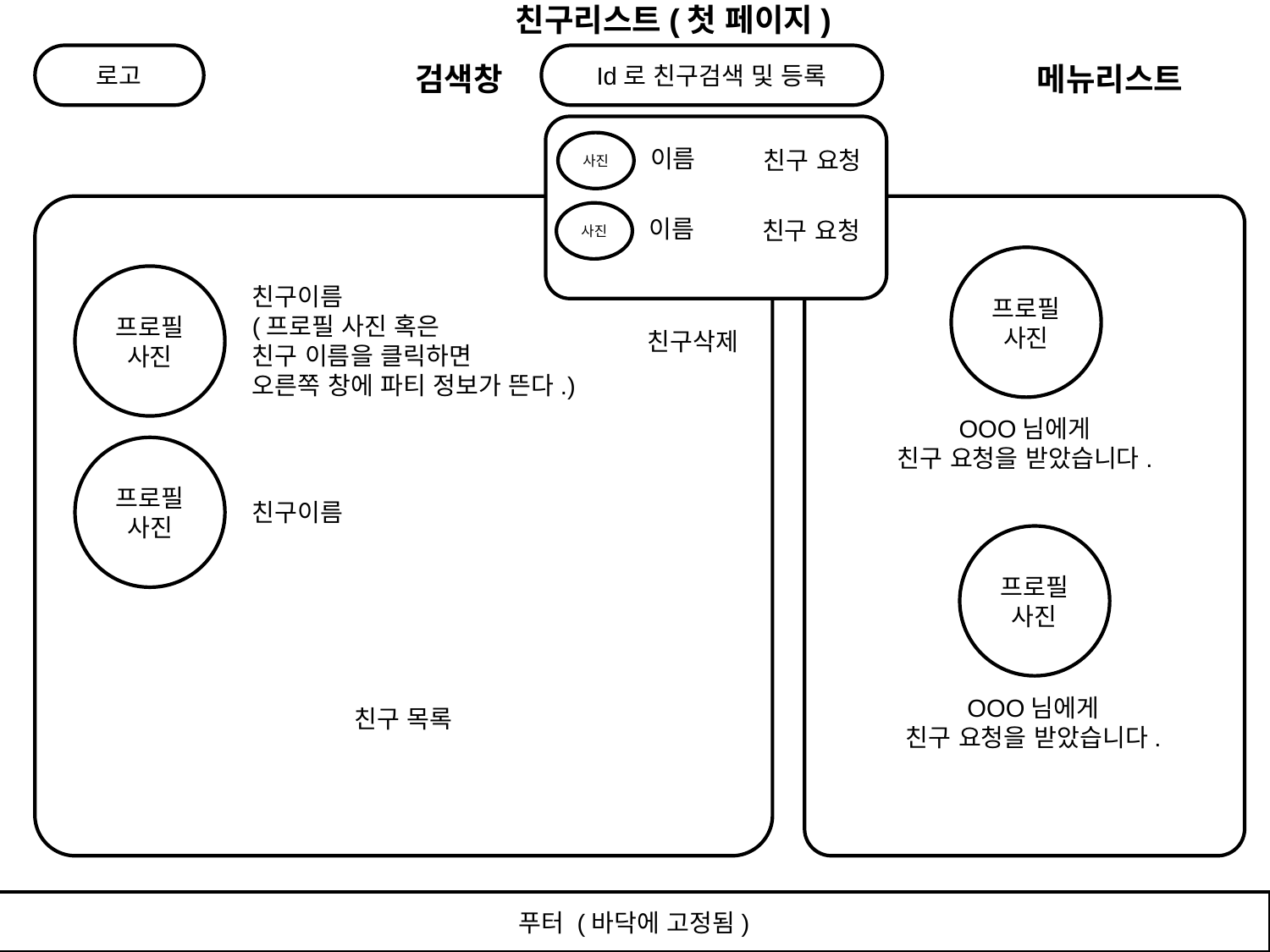

친구리스트(첫 페이지)
로고
Id로 친구검색 및 등록
검색창
메뉴리스트

사진
이름
친구 요청

친구 목록

사진
이름
친구 요청
프로필
사진
프로필
사진
친구이름
(프로필 사진 혹은
친구 이름을 클릭하면
오른쪽 창에 파티 정보가 뜬다.)
친구삭제
OOO님에게
친구 요청을 받았습니다.
프로필
사진
친구이름
프로필
사진
OOO님에게
친구 요청을 받았습니다.
푸터 (바닥에 고정됨)